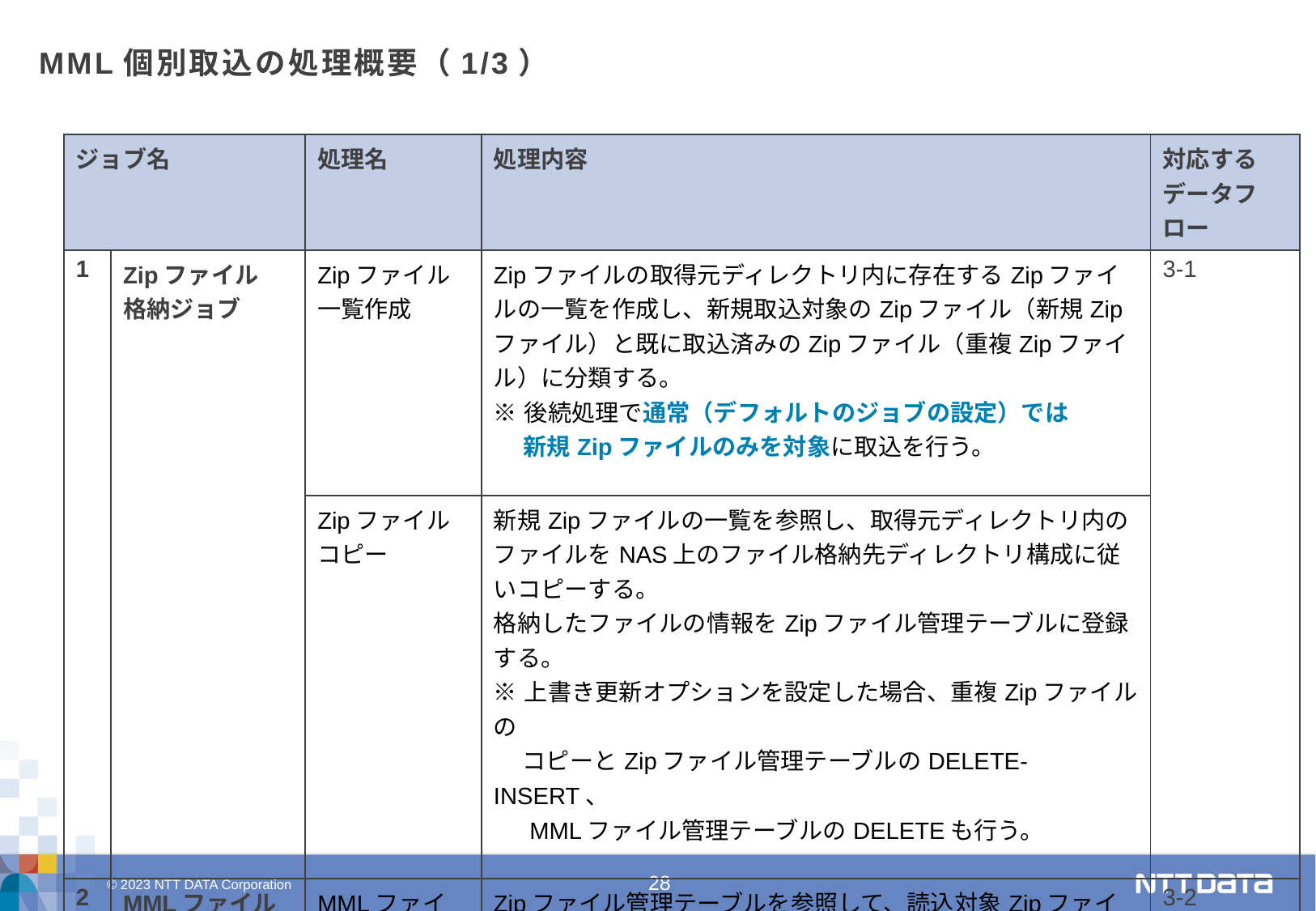

# MML個別取込の処理概要（1/3）
| ジョブ名 |  | 処理名 | 処理内容 | 対応する データフロー |
| --- | --- | --- | --- | --- |
| 1 | Zipファイル 格納ジョブ | Zipファイル 一覧作成 | Zipファイルの取得元ディレクトリ内に存在するZipファイルの一覧を作成し、新規取込対象のZipファイル（新規Zipファイル）と既に取込済みのZipファイル（重複Zipファイル）に分類する。 ※後続処理で通常（デフォルトのジョブの設定）では 　 新規Zipファイルのみを対象に取込を行う。 | 3-1 |
|  |  | Zipファイル コピー | 新規Zipファイルの一覧を参照し、取得元ディレクトリ内のファイルをNAS上のファイル格納先ディレクトリ構成に従いコピーする。 格納したファイルの情報をZipファイル管理テーブルに登録する。 ※上書き更新オプションを設定した場合、重複Zipファイルの 　 コピーとZipファイル管理テーブルのDELETE-INSERT、 　 MMLファイル管理テーブルのDELETEも行う。 |  |
| 2 | MMLファイル 一覧作成ジョブ | MMLファイル 一覧作成 | Zipファイル管理テーブルを参照して、読込対象Zipファイルを一覧を取得し、NASからアクセス記録サーバにコピーし、Zipファイルを展開する。 Zipファイル管理テーブルの対象ファイルのステータス（zip取込フラグ）を更新する。 ※ジョブ引数により運用上必要なモジュールに絞って処理させる。 | 3-2 |
|  |  |  | 展開されたMMLファイルのヘッダー情報を読み込み、読み込んだ結果をMMLファイル管理テーブルに登録する。 | 3-3 |